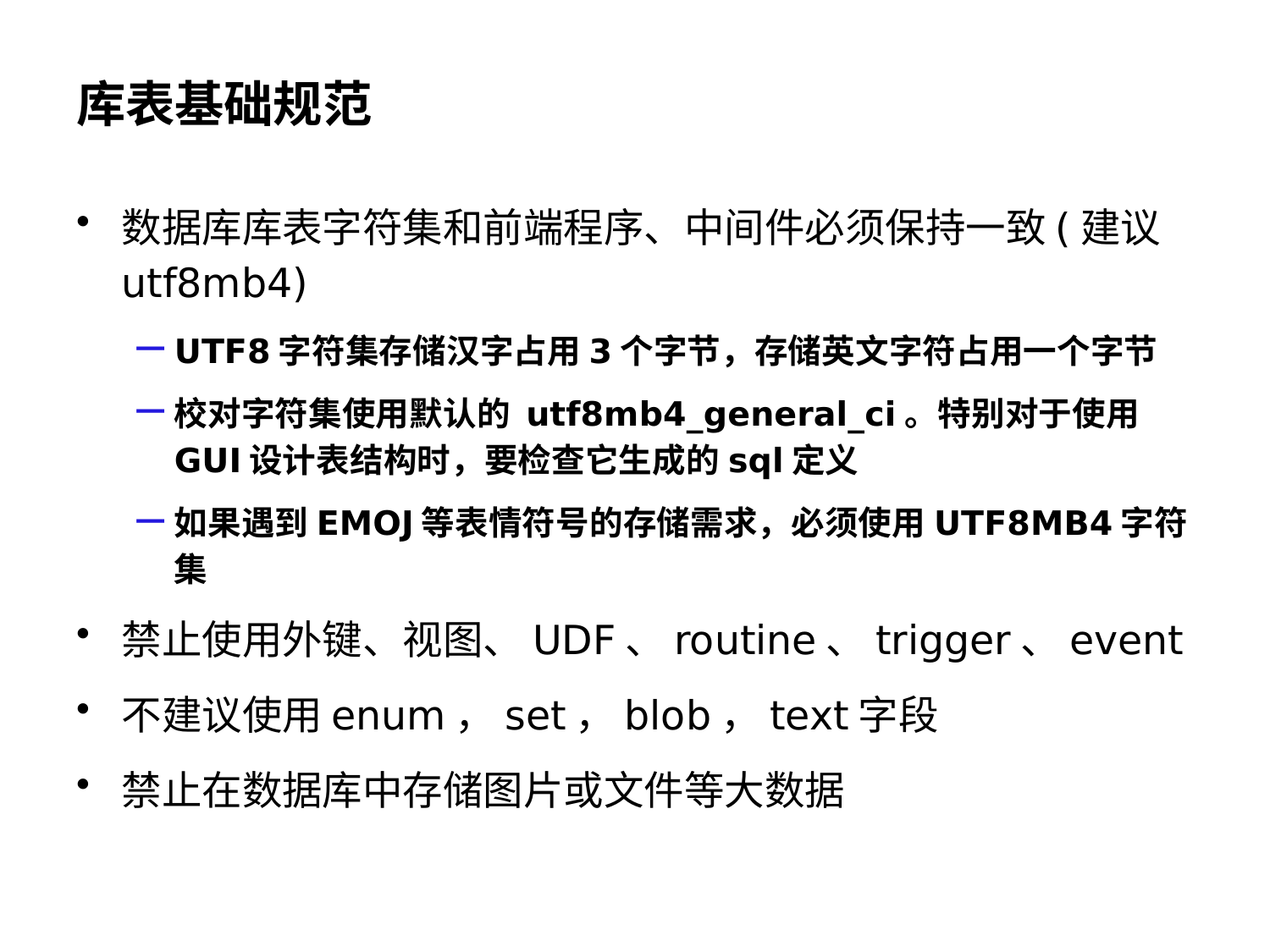

# 库表基础规范
数据库库表字符集和前端程序、中间件必须保持一致(建议utf8mb4)
UTF8字符集存储汉字占用3个字节，存储英文字符占用一个字节
校对字符集使用默认的 utf8mb4_general_ci。特别对于使用GUI设计表结构时，要检查它生成的sql定义
如果遇到EMOJ等表情符号的存储需求，必须使用UTF8MB4字符集
禁止使用外键、视图、UDF、routine、trigger、event
不建议使用enum，set，blob，text字段
禁止在数据库中存储图片或文件等大数据